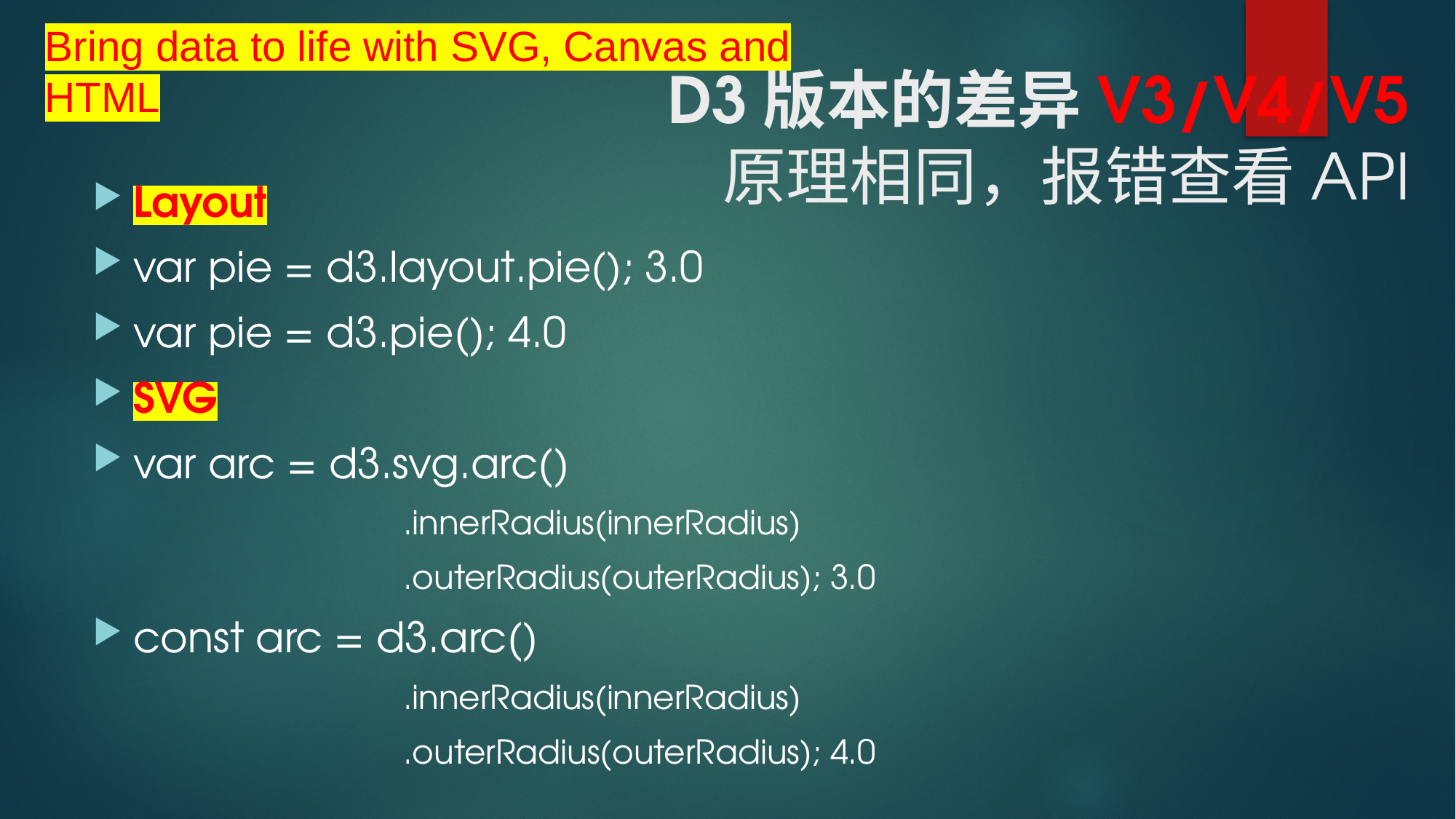

Bring data to life with SVG, Canvas and HTML
# D3版本的差异V3/V4/V5 原理相同，报错查看API
Layout
var pie = d3.layout.pie(); 3.0
var pie = d3.pie(); 4.0
SVG
var arc = d3.svg.arc()
.innerRadius(innerRadius)
.outerRadius(outerRadius); 3.0
const arc = d3.arc()
.innerRadius(innerRadius)
.outerRadius(outerRadius); 4.0